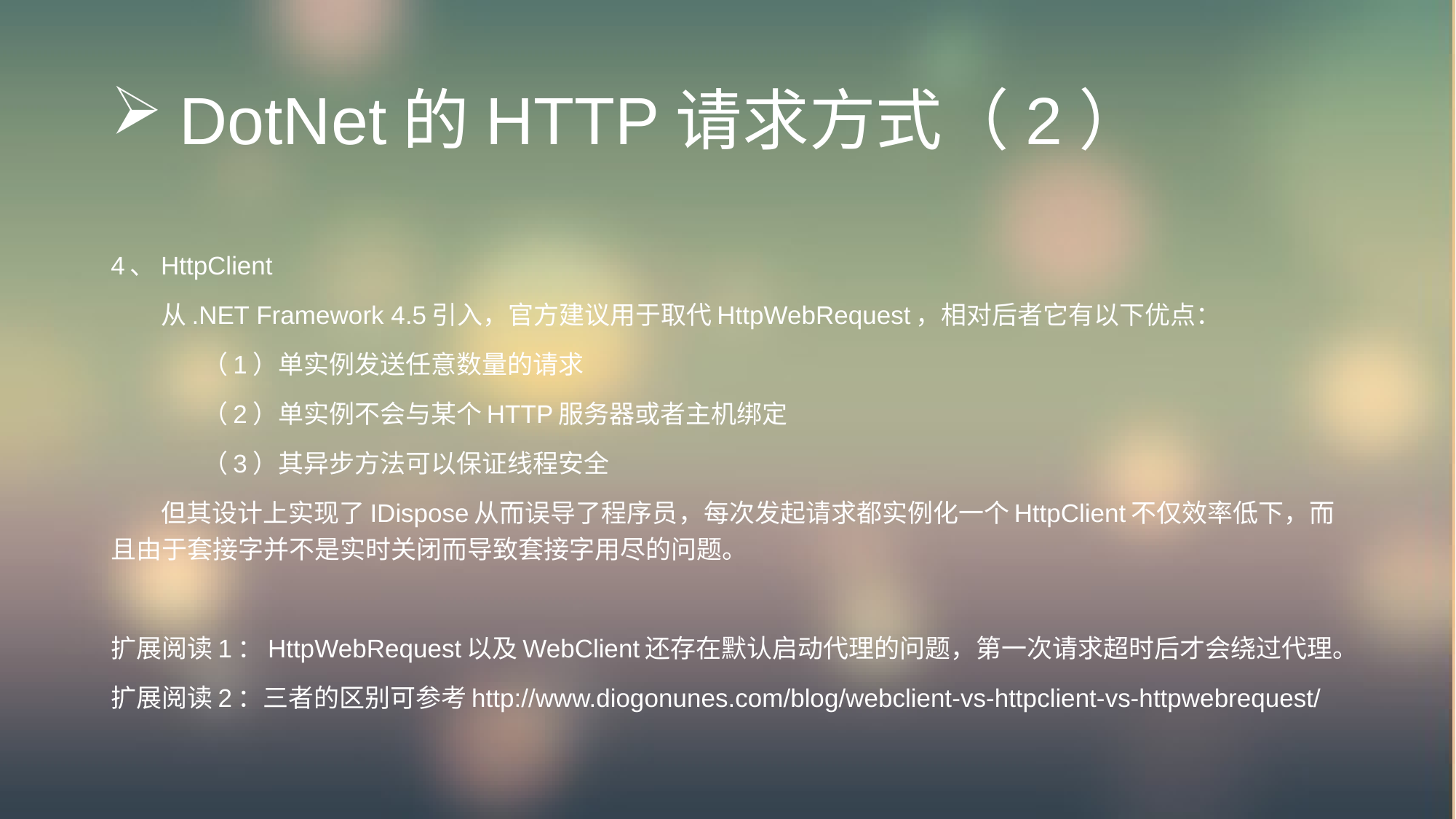

# DotNet的HTTP请求方式（2）
4、HttpClient
        从.NET Framework 4.5引入，官方建议用于取代HttpWebRequest，相对后者它有以下优点：
	（1）单实例发送任意数量的请求
	（2）单实例不会与某个HTTP服务器或者主机绑定
	（3）其异步方法可以保证线程安全
        但其设计上实现了IDispose从而误导了程序员，每次发起请求都实例化一个HttpClient不仅效率低下，而且由于套接字并不是实时关闭而导致套接字用尽的问题。

扩展阅读1：HttpWebRequest以及WebClient还存在默认启动代理的问题，第一次请求超时后才会绕过代理。
扩展阅读2：三者的区别可参考http://www.diogonunes.com/blog/webclient-vs-httpclient-vs-httpwebrequest/